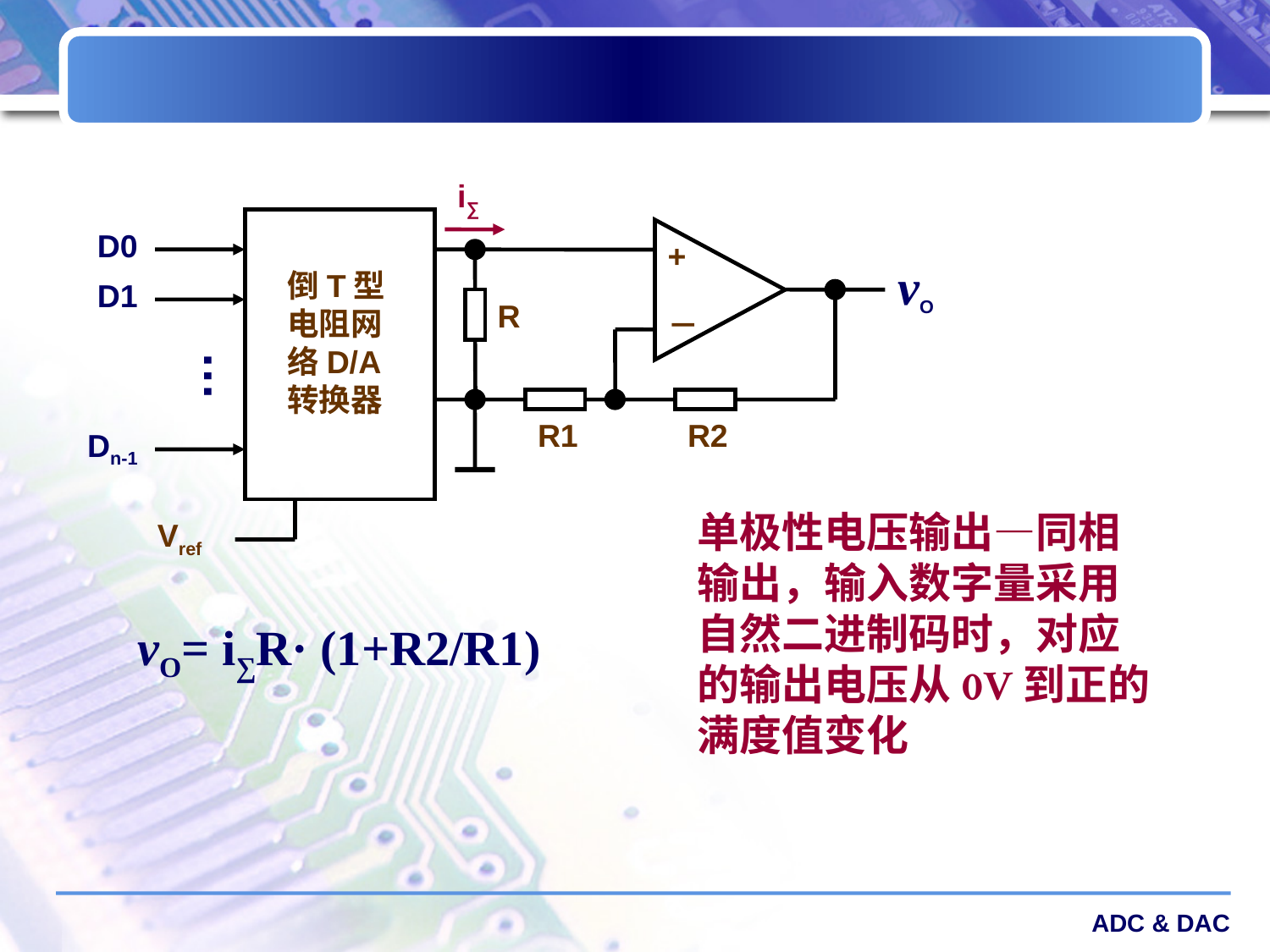

i∑

D0

+

vO
倒T型电阻网络D/A转换器
D1

R

－

…

R1
R2
Dn-1

Vref

单极性电压输出—同相输出，输入数字量采用自然二进制码时，对应的输出电压从0V到正的满度值变化
vO= i∑R· (1+R2/R1)